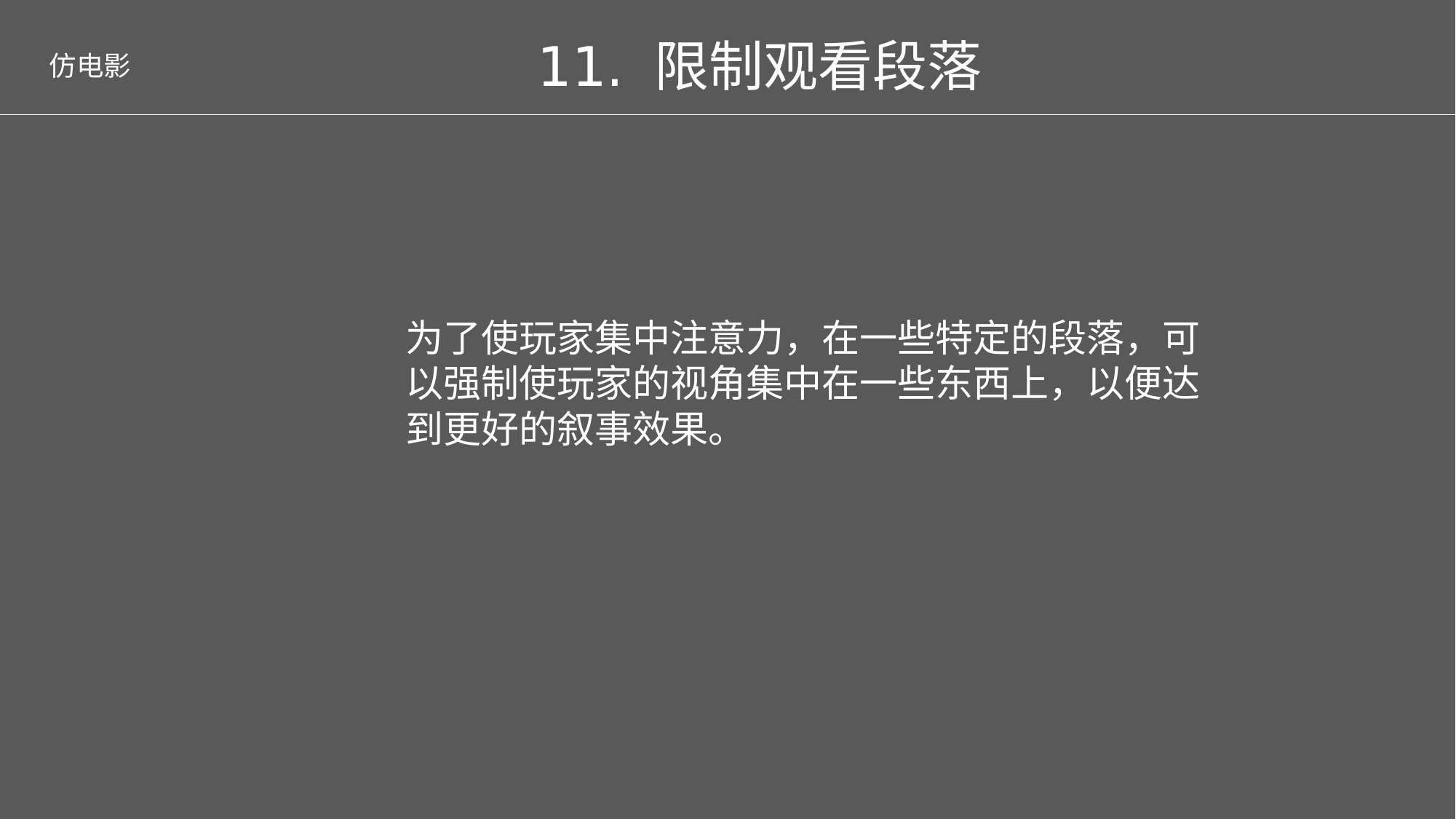

11. 限制观看段落
仿电影
为了使玩家集中注意力，在一些特定的段落，可以强制使玩家的视角集中在一些东西上，以便达到更好的叙事效果。